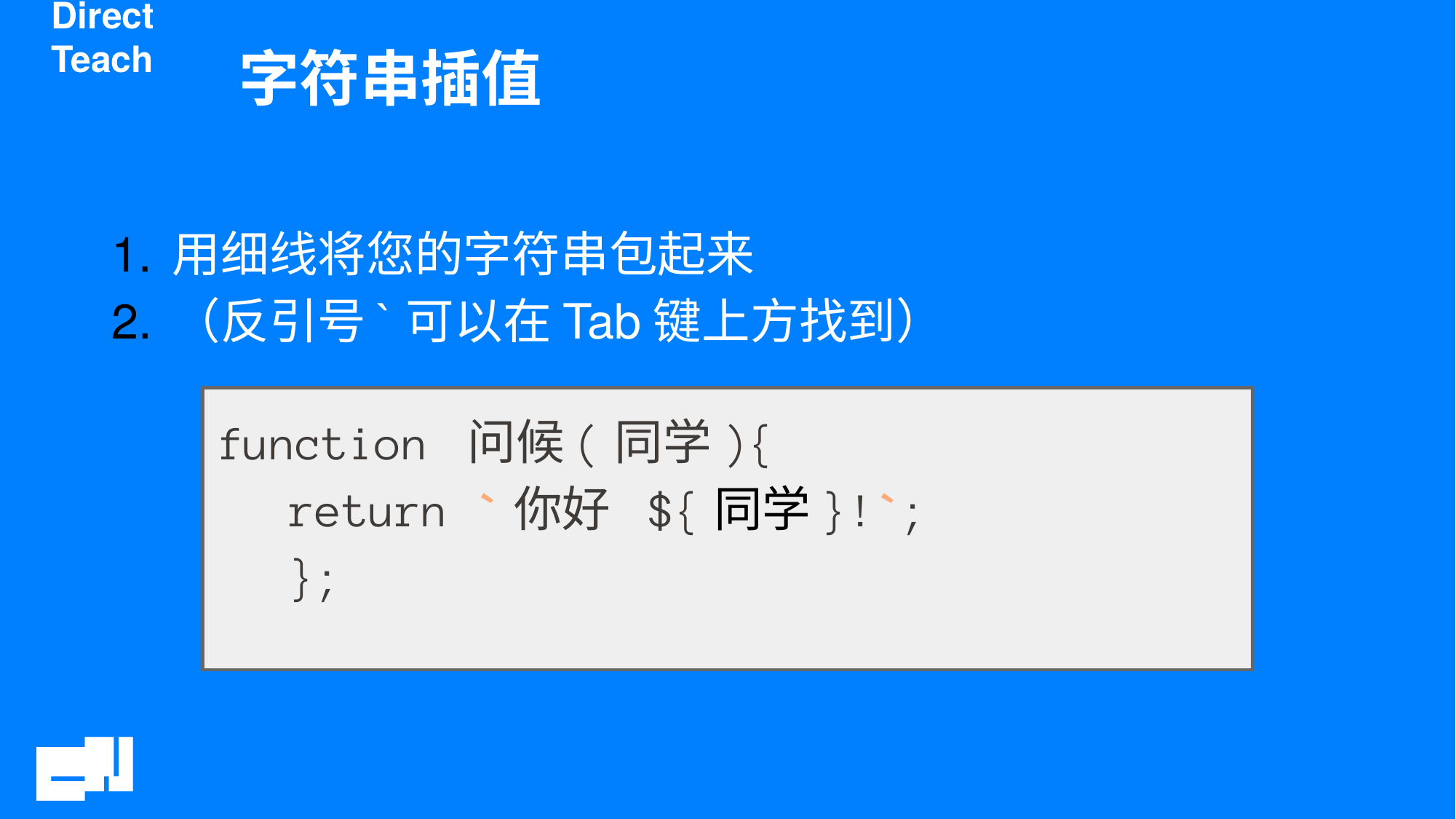

# 字符串插值
用细线将您的字符串包起来
（反引号`可以在Tab键上方找到）
function 问候(同学){
return `你好 ${同学}!`;
};